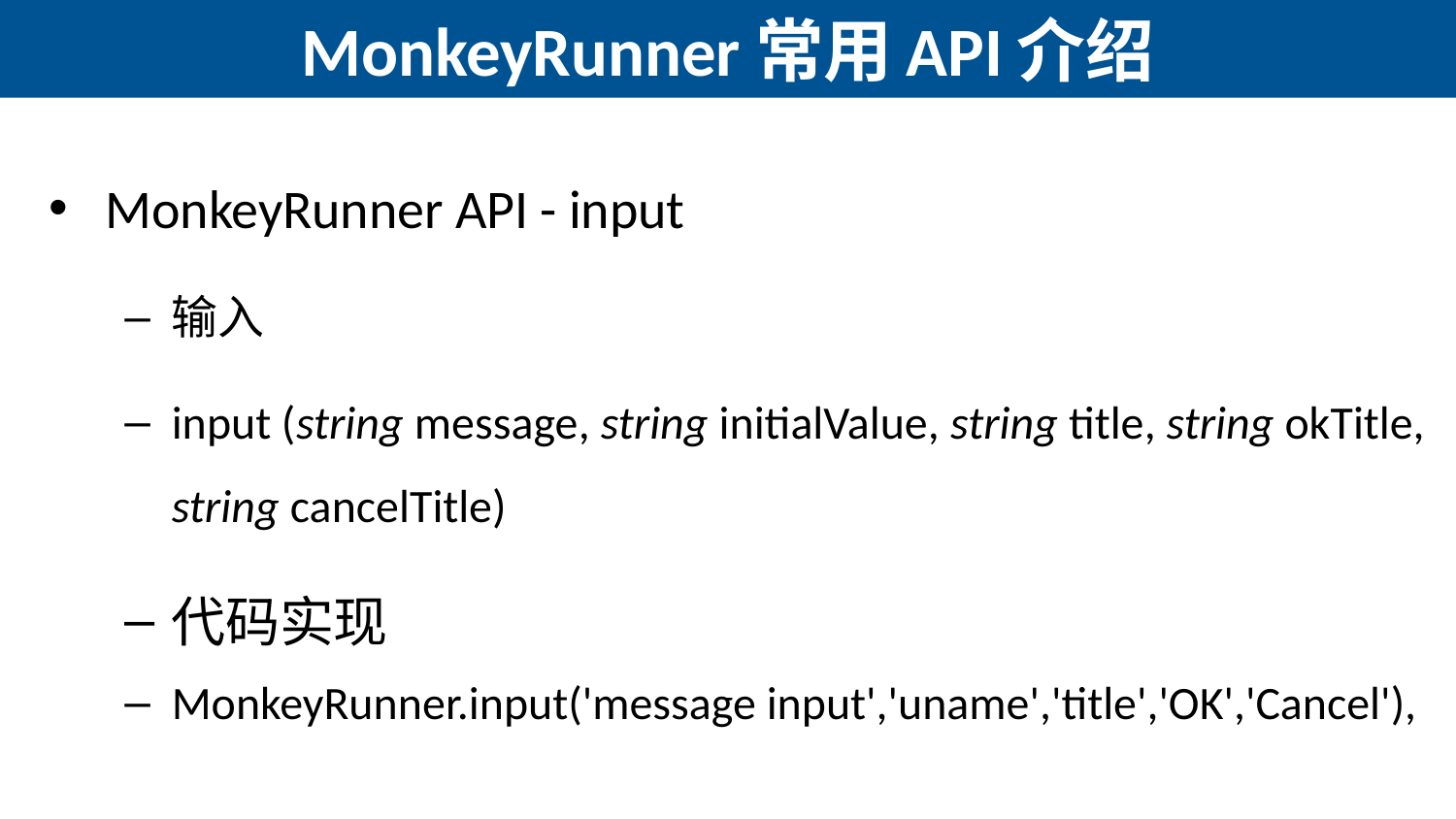

# MonkeyRunner常用API介绍
MonkeyRunner API - input
输入
input (string message, string initialValue, string title, string okTitle, string cancelTitle)
代码实现
MonkeyRunner.input('message input','uname','title','OK','Cancel'),